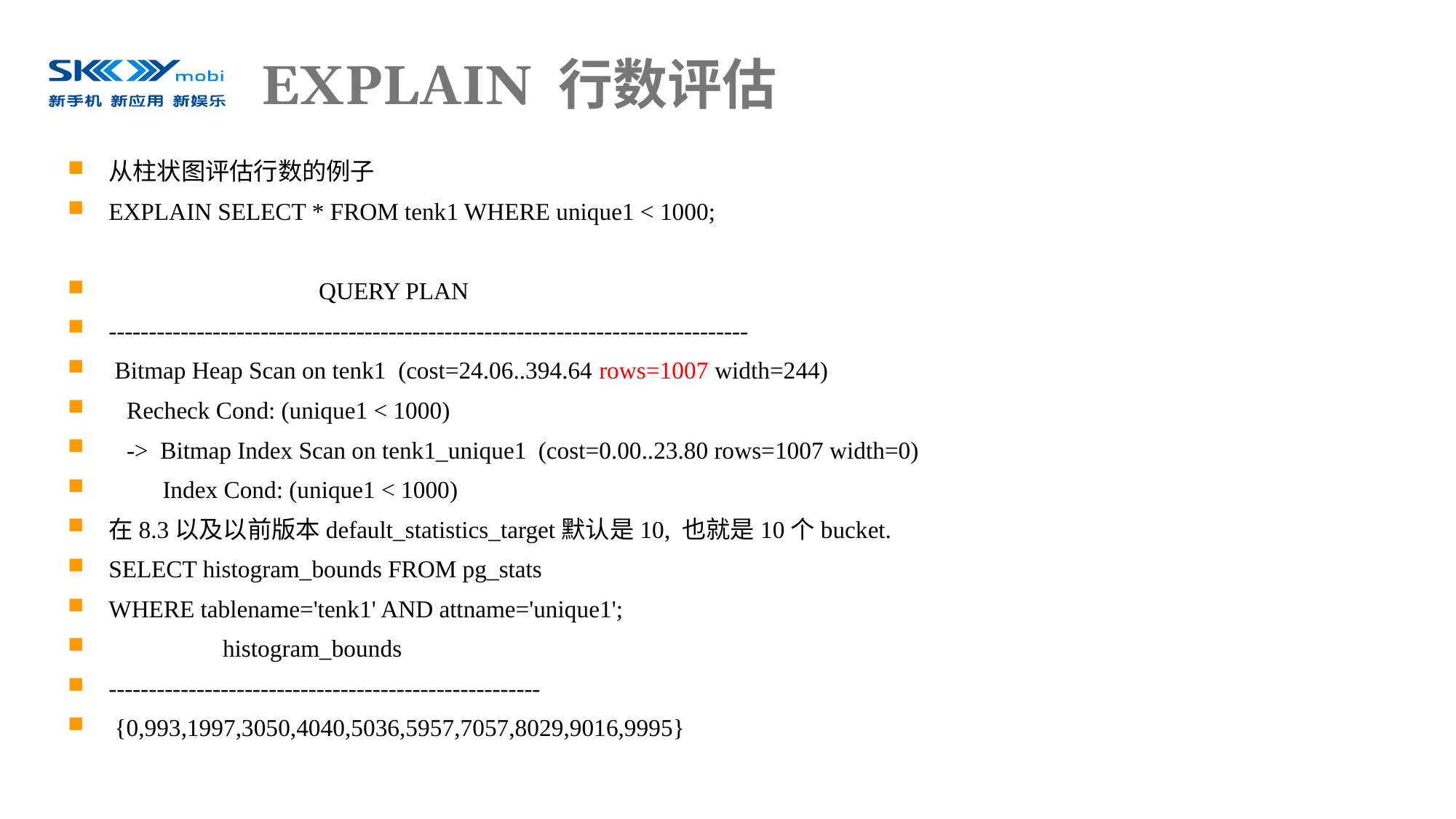

# EXPLAIN 行数评估
从柱状图评估行数的例子
EXPLAIN SELECT * FROM tenk1 WHERE unique1 < 1000;

                                   QUERY PLAN
--------------------------------------------------------------------------------
 Bitmap Heap Scan on tenk1  (cost=24.06..394.64 rows=1007 width=244)
   Recheck Cond: (unique1 < 1000)
   ->  Bitmap Index Scan on tenk1_unique1  (cost=0.00..23.80 rows=1007 width=0)
         Index Cond: (unique1 < 1000)
在8.3以及以前版本default_statistics_target默认是10, 也就是10个bucket.
SELECT histogram_bounds FROM pg_stats
WHERE tablename='tenk1' AND attname='unique1';
                   histogram_bounds
------------------------------------------------------
 {0,993,1997,3050,4040,5036,5957,7057,8029,9016,9995}